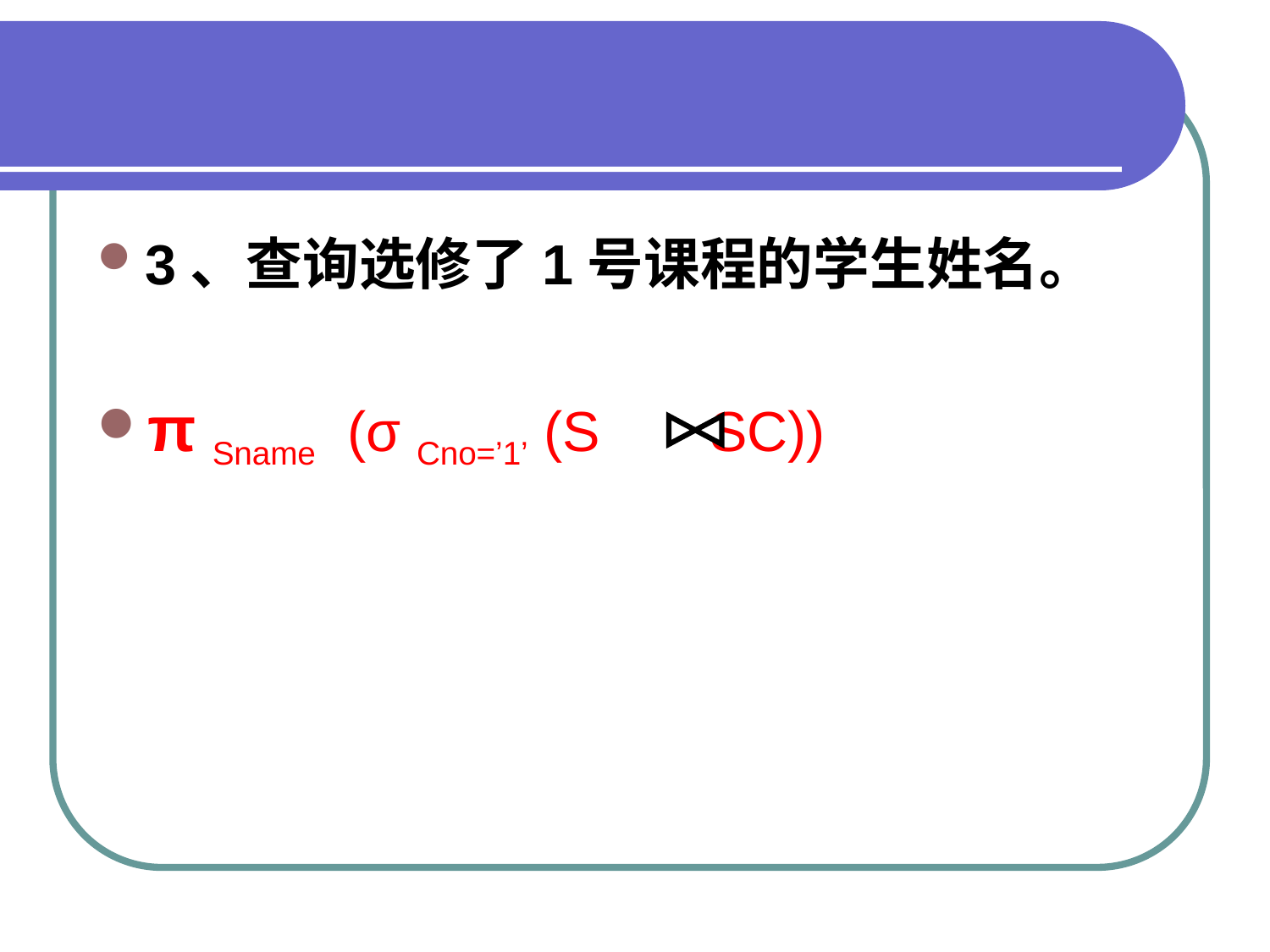

#
3、查询选修了1号课程的学生姓名。

π Sname  (σ Cno=’1’ (S       SC))